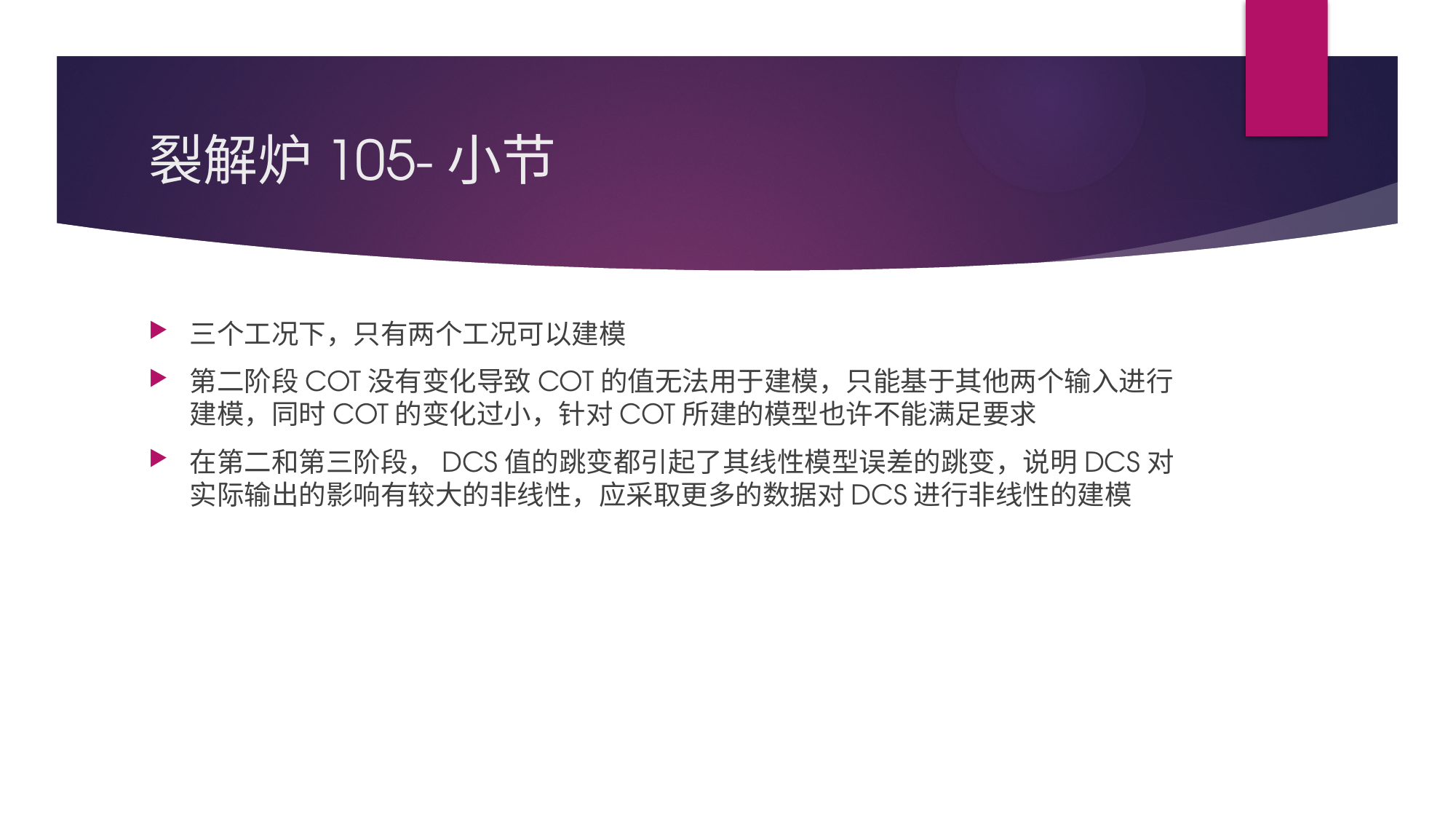

# 裂解炉105-小节
三个工况下，只有两个工况可以建模
第二阶段COT没有变化导致COT的值无法用于建模，只能基于其他两个输入进行建模，同时COT的变化过小，针对COT所建的模型也许不能满足要求
在第二和第三阶段，DCS值的跳变都引起了其线性模型误差的跳变，说明DCS对实际输出的影响有较大的非线性，应采取更多的数据对DCS进行非线性的建模